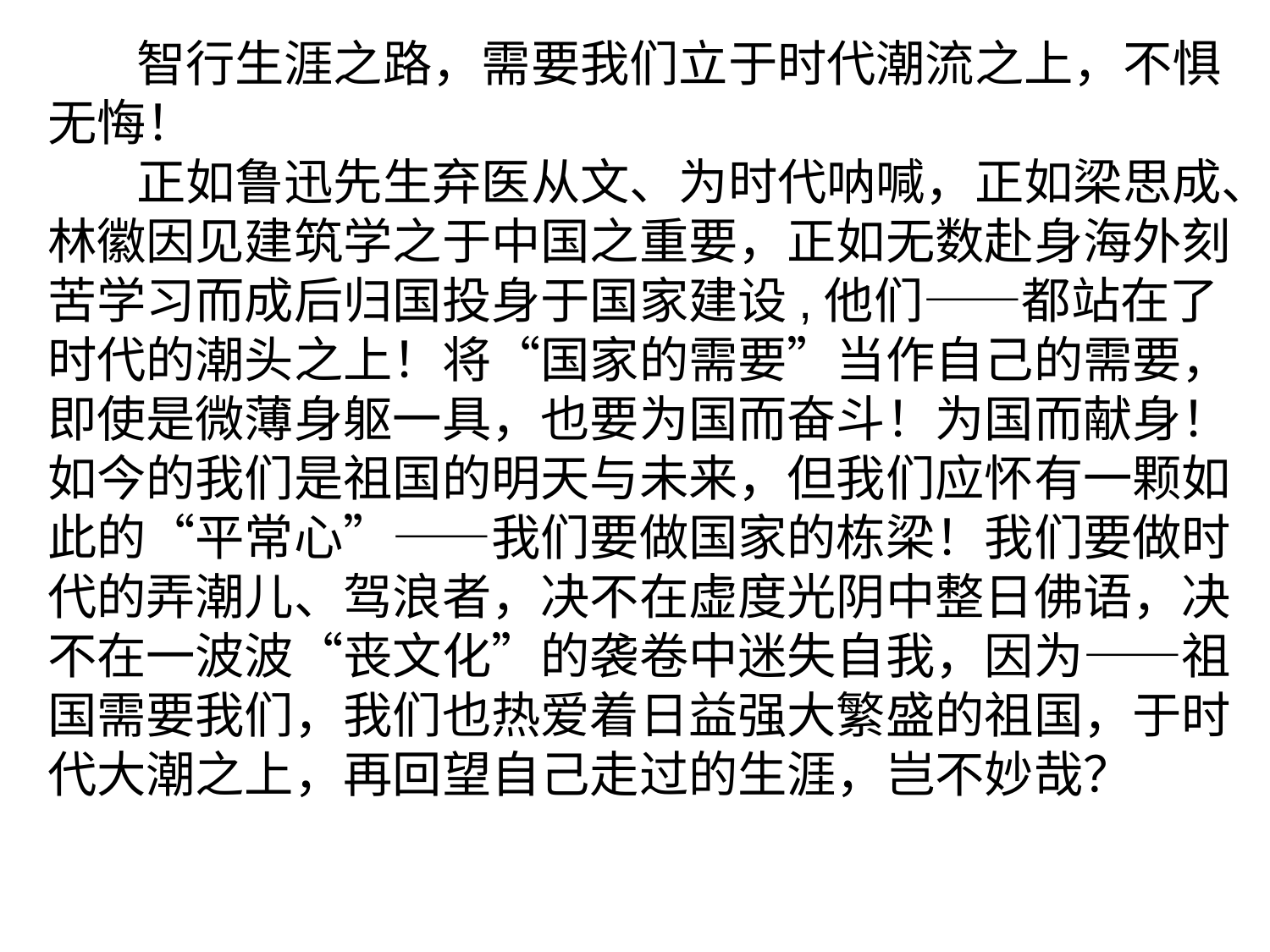

智行生涯之路，需要我们立于时代潮流之上，不惧无悔！
       正如鲁迅先生弃医从文、为时代呐喊，正如梁思成、林徽因见建筑学之于中国之重要，正如无数赴身海外刻苦学习而成后归国投身于国家建设,他们——都站在了时代的潮头之上！将“国家的需要”当作自己的需要，即使是微薄身躯一具，也要为国而奋斗！为国而献身！如今的我们是祖国的明天与未来，但我们应怀有一颗如此的“平常心”——我们要做国家的栋梁！我们要做时代的弄潮儿、驾浪者，决不在虚度光阴中整日佛语，决不在一波波“丧文化”的袭卷中迷失自我，因为——祖国需要我们，我们也热爱着日益强大繁盛的祖国，于时代大潮之上，再回望自己走过的生涯，岂不妙哉？